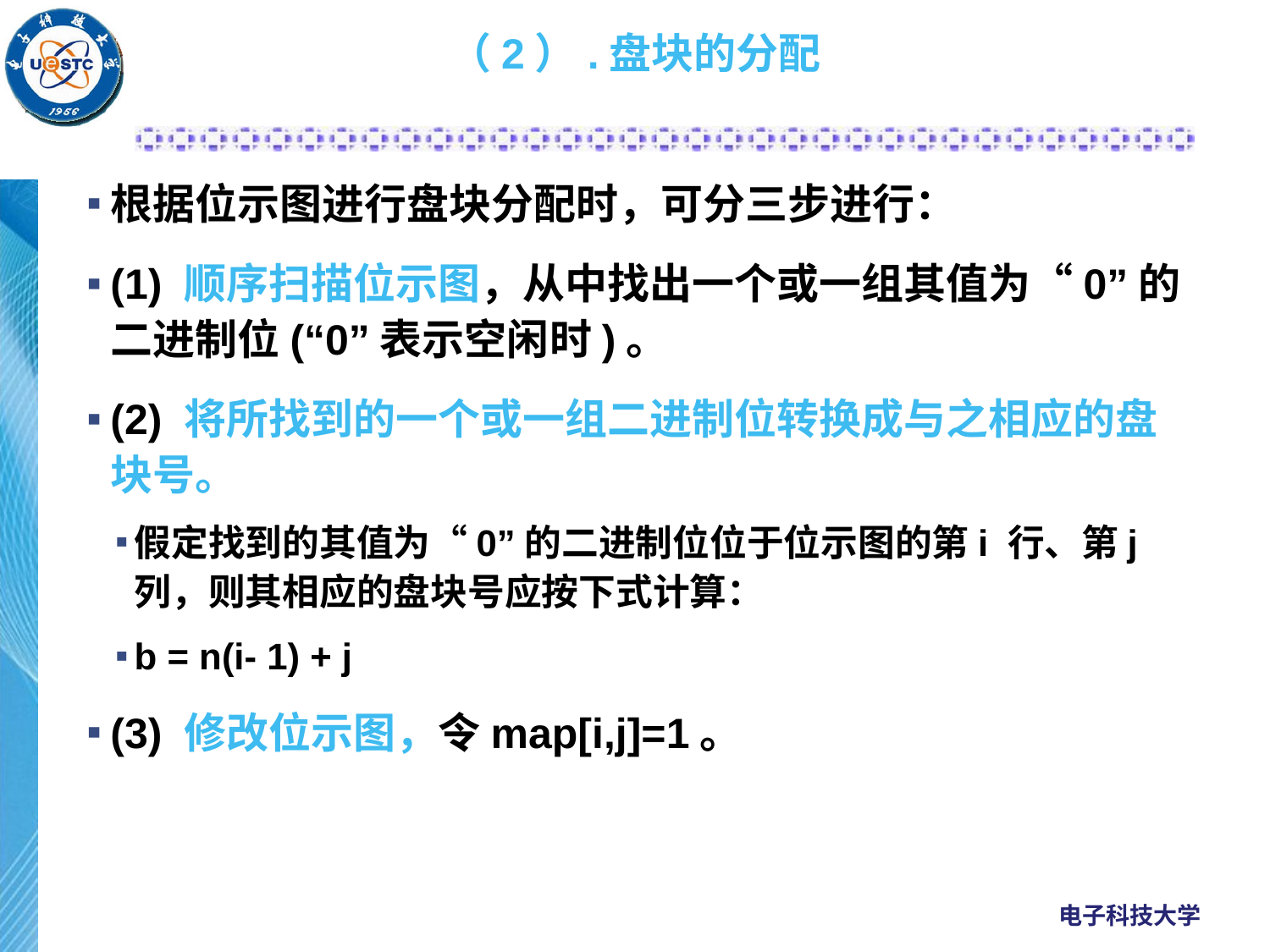

# （2）.盘块的分配
根据位示图进行盘块分配时，可分三步进行：
(1) 顺序扫描位示图，从中找出一个或一组其值为“0”的二进制位(“0”表示空闲时)。
(2) 将所找到的一个或一组二进制位转换成与之相应的盘块号。
假定找到的其值为“0”的二进制位位于位示图的第i 行、第j列，则其相应的盘块号应按下式计算：
b = n(i- 1) + j
(3) 修改位示图，令map[i,j]=1。